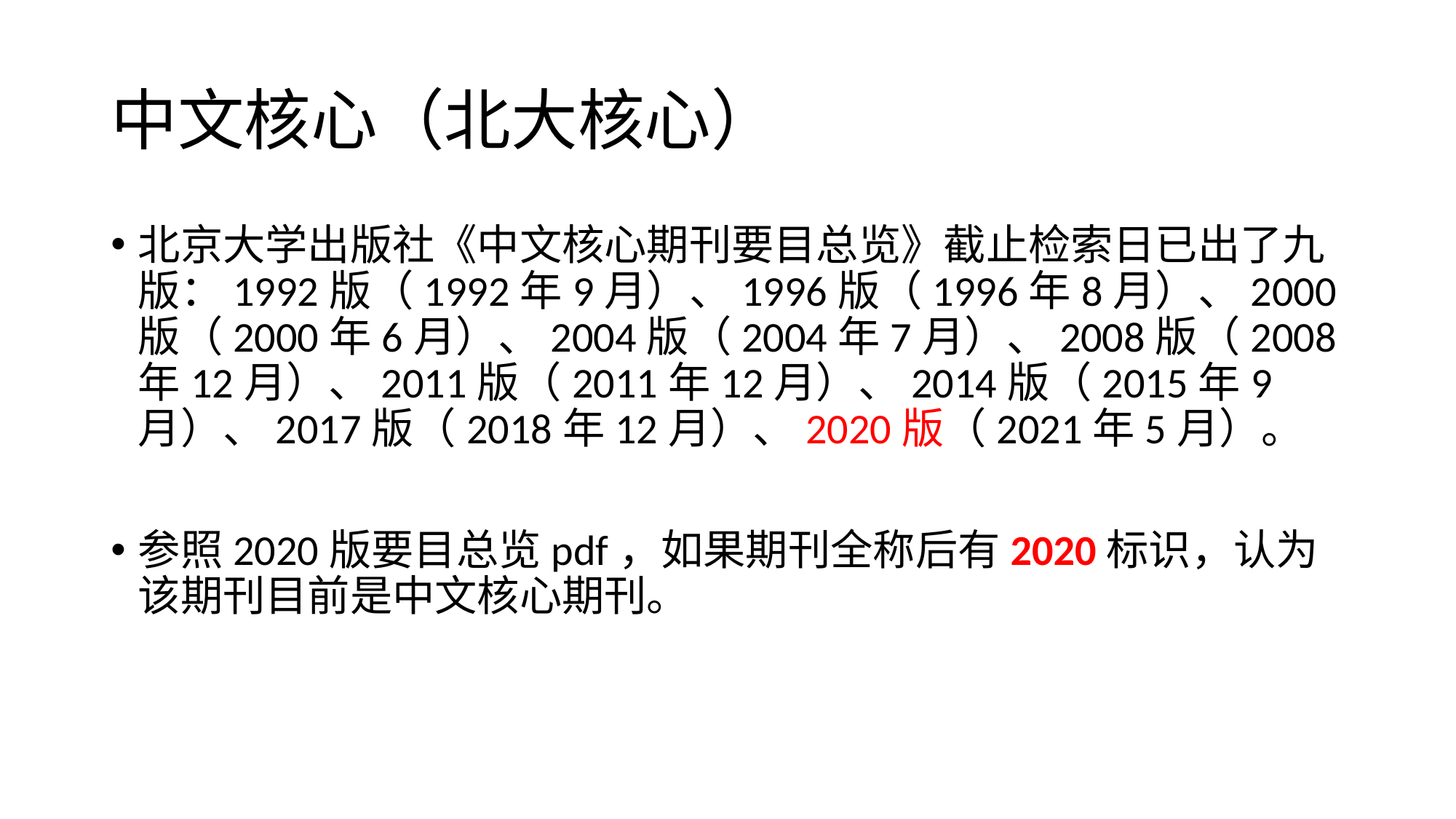

# 中文核心（北大核心）
北京大学出版社《中文核心期刊要目总览》截止检索日已出了九版：1992版（1992年9月）、1996版（1996年8月）、2000版（2000年6月）、2004版（2004年7月）、2008版（2008年12月）、2011版（2011年12月）、2014版（2015年9月）、2017版（2018年12月）、2020版（2021年5月）。

参照2020版要目总览pdf，如果期刊全称后有2020标识，认为该期刊目前是中文核心期刊。